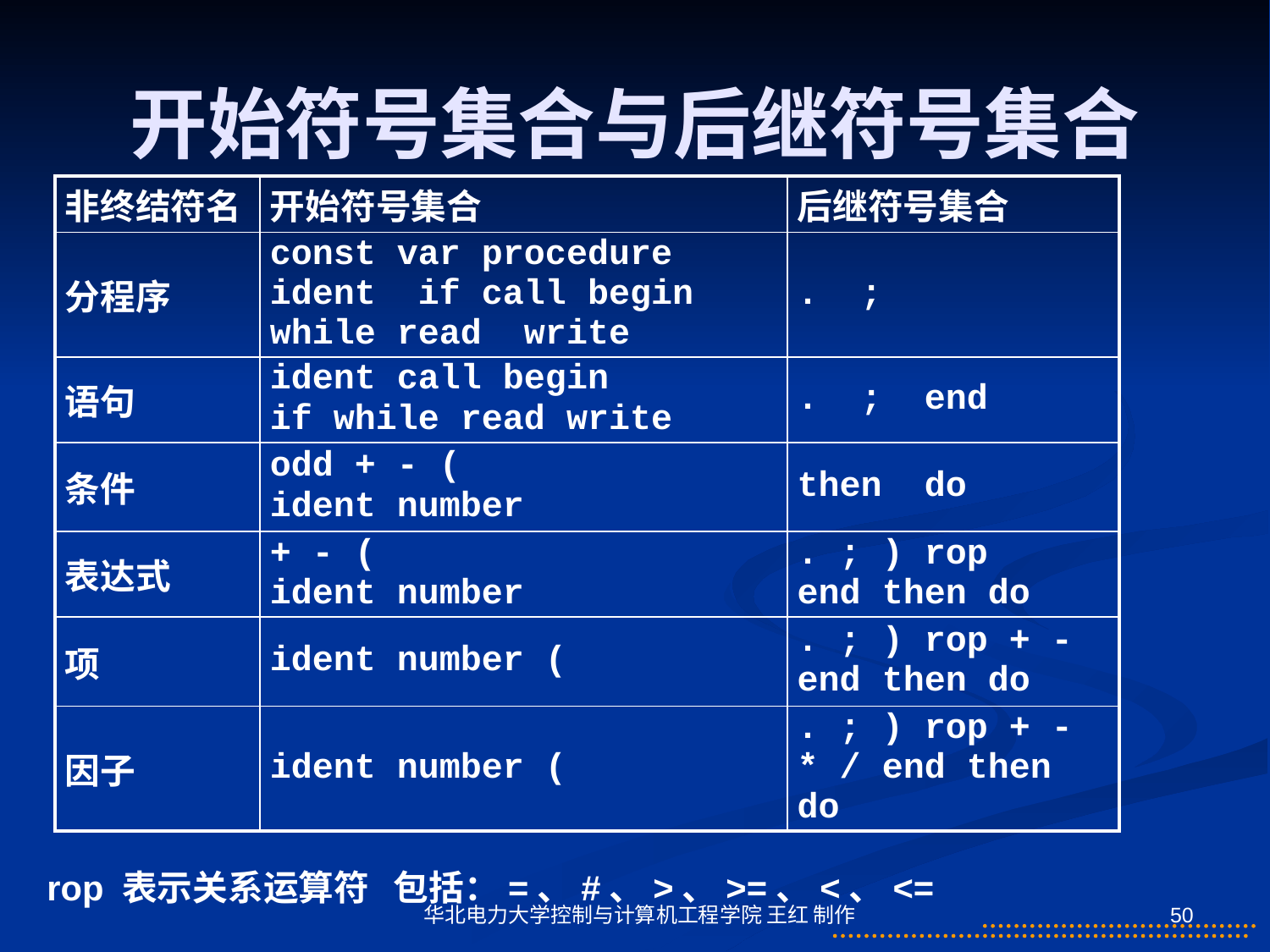

# 开始符号集合与后继符号集合
| 非终结符名 | 开始符号集合 | 后继符号集合 |
| --- | --- | --- |
| 分程序 | const var procedure ident if call begin while read write | . ; |
| 语句 | ident call begin if while read write | . ; end |
| 条件 | odd + - ( ident number | then do |
| 表达式 | + - ( ident number | . ; ) rop end then do |
| 项 | ident number ( | . ; ) rop + - end then do |
| 因子 | ident number ( | . ; ) rop + - \* / end then do |
rop 表示关系运算符   包括：=、#、>、>=、<、<=
华北电力大学控制与计算机工程学院 王红 制作
50